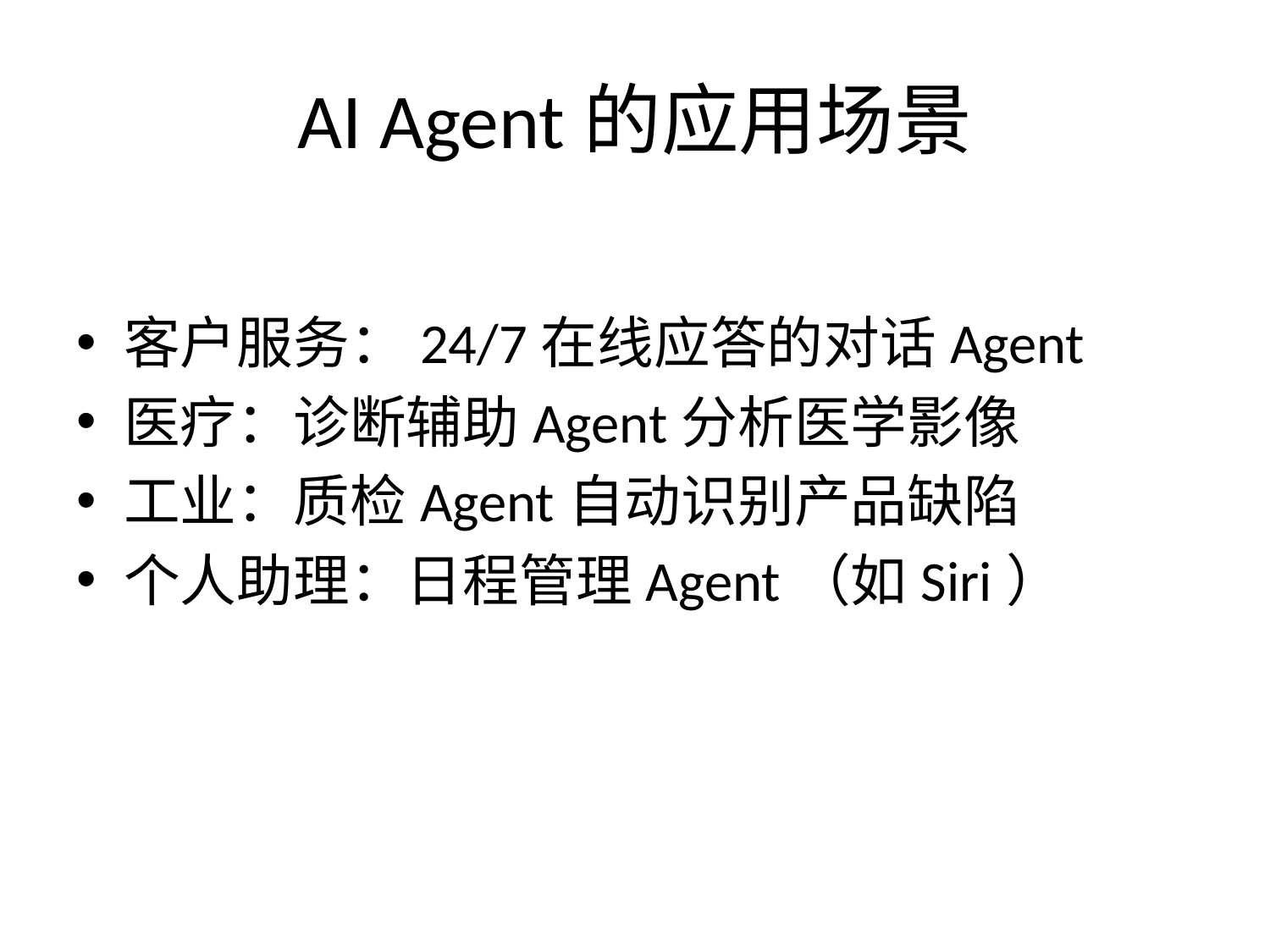

# AI Agent的应用场景

客户服务：24/7在线应答的对话Agent
医疗：诊断辅助Agent分析医学影像
工业：质检Agent自动识别产品缺陷
个人助理：日程管理Agent（如Siri）